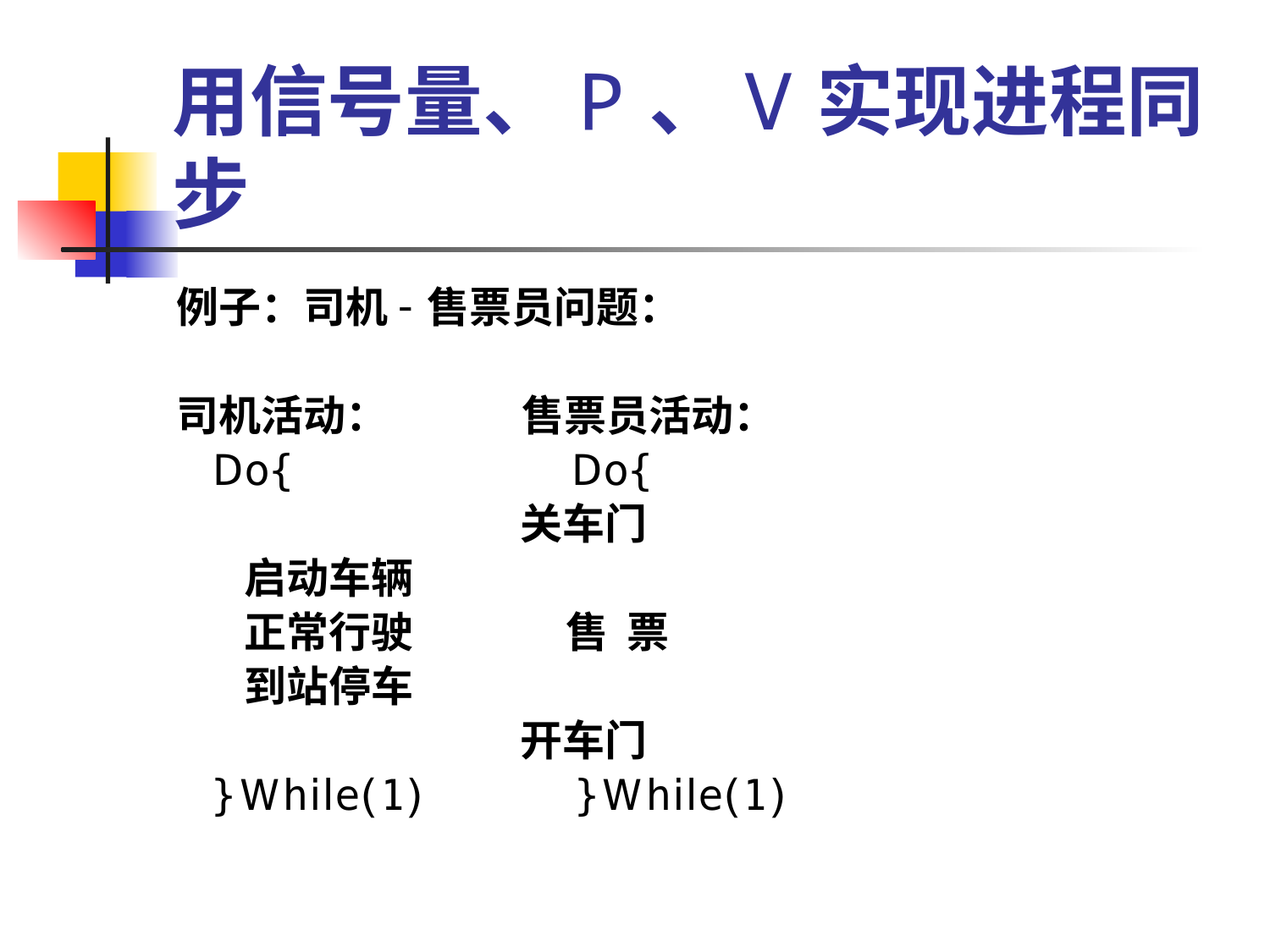

# 用信号量、P、V实现进程同步
例子：司机-售票员问题：

司机活动：              售票员活动：
   Do{                      Do{
                                   关车门
      启动车辆
      正常行驶                售  票
      到站停车
                                   开车门
   }While(1)            }While(1)